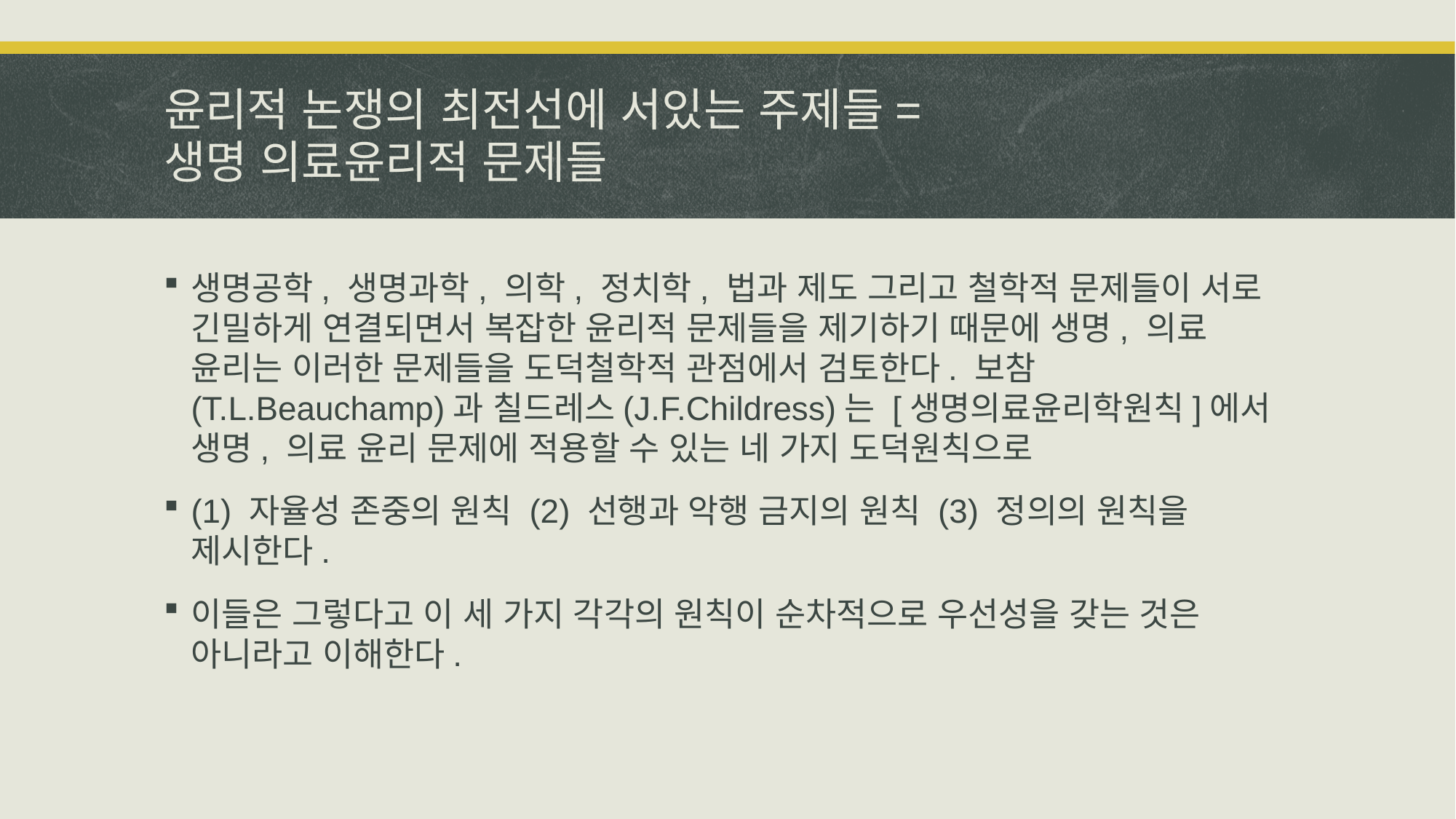

# 윤리적 논쟁의 최전선에 서있는 주제들= 생명 의료윤리적 문제들
생명공학, 생명과학, 의학, 정치학, 법과 제도 그리고 철학적 문제들이 서로 긴밀하게 연결되면서 복잡한 윤리적 문제들을 제기하기 때문에 생명, 의료 윤리는 이러한 문제들을 도덕철학적 관점에서 검토한다. 보참(T.L.Beauchamp)과 칠드레스(J.F.Childress)는 [생명의료윤리학원칙]에서 생명, 의료 윤리 문제에 적용할 수 있는 네 가지 도덕원칙으로
(1) 자율성 존중의 원칙 (2) 선행과 악행 금지의 원칙 (3) 정의의 원칙을 제시한다.
이들은 그렇다고 이 세 가지 각각의 원칙이 순차적으로 우선성을 갖는 것은 아니라고 이해한다.